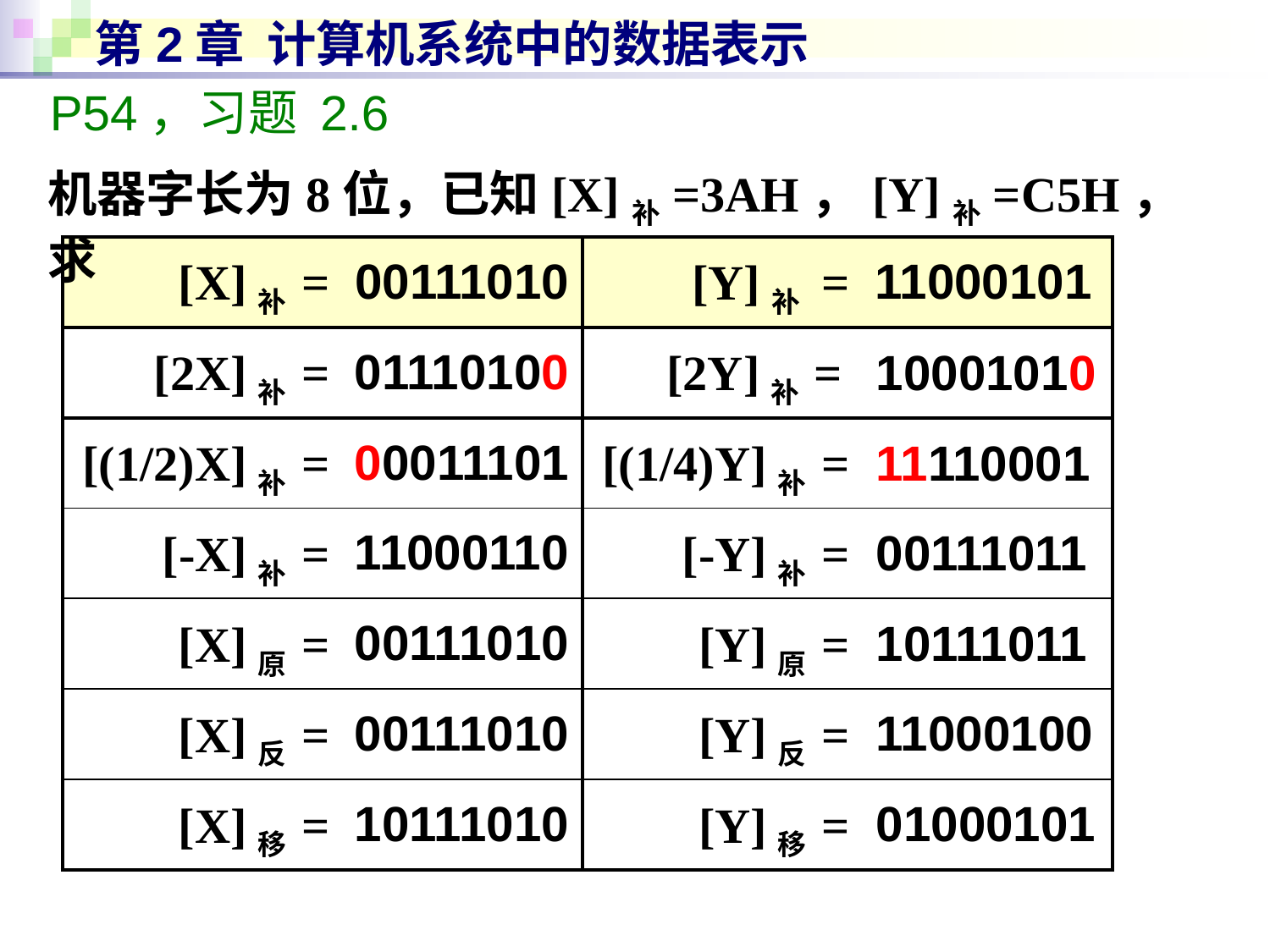

# 第2章  计算机系统中的数据表示
P54，习题 2.6
机器字长为8位，已知[X]补=3AH，[Y]补=C5H，求
| [X]补 = | 00111010 | [Y]补 = | 11000101 |
| --- | --- | --- | --- |
| [2X]补 = |  | [2Y]补 = |  |
| [(1/2)X]补 = |  | [(1/4)Y]补 = |  |
| [-X]补 = |  | [-Y]补 = |  |
| [X]原 = |  | [Y]原 = |  |
| [X]反 = |  | [Y]反 = |  |
| [X]移 = |  | [Y]移 = |  |
01110100
10001010
00011101
11110001
11000110
00111011
00111010
10111011
00111010
11000100
10111010
01000101
13